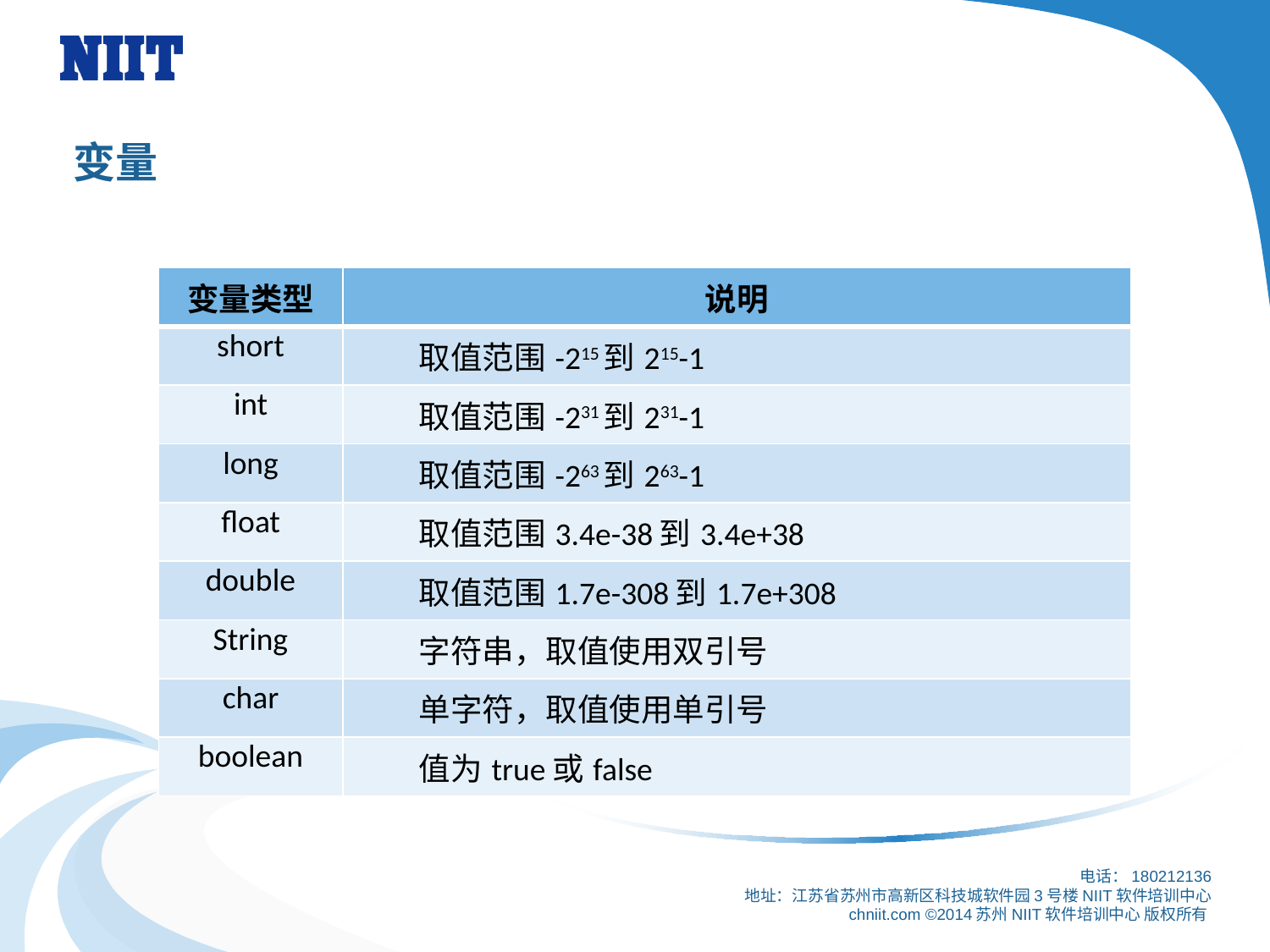

# 变量
| 变量类型 | 说明 |
| --- | --- |
| short | 取值范围-215到215-1 |
| int | 取值范围-231到231-1 |
| long | 取值范围-263到263-1 |
| float | 取值范围3.4e-38到3.4e+38 |
| double | 取值范围1.7e-308到1.7e+308 |
| String | 字符串，取值使用双引号 |
| char | 单字符，取值使用单引号 |
| boolean | 值为true或false |